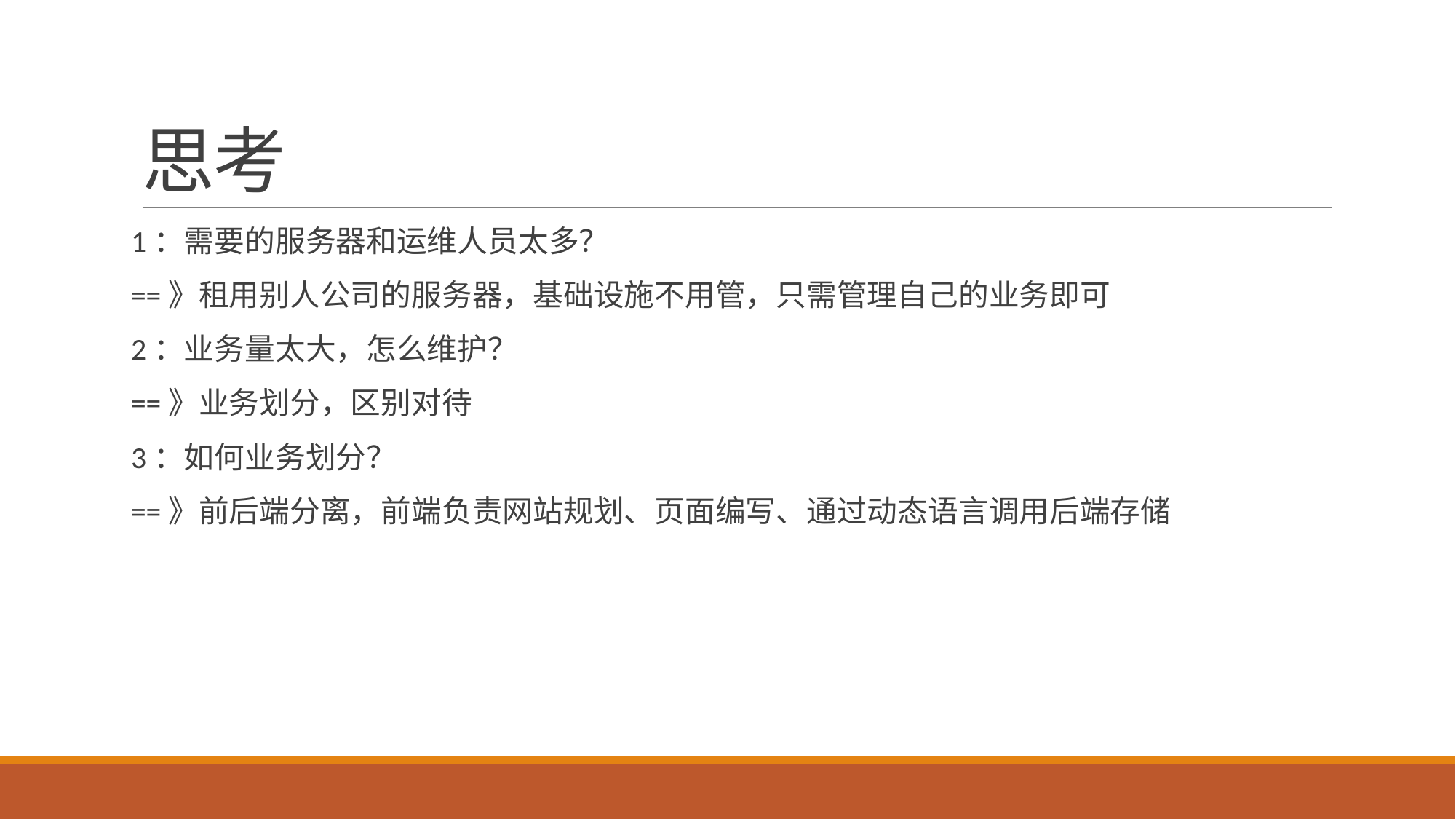

# 思考
1：需要的服务器和运维人员太多？
==》租用别人公司的服务器，基础设施不用管，只需管理自己的业务即可
2：业务量太大，怎么维护？
==》业务划分，区别对待
3：如何业务划分？
==》前后端分离，前端负责网站规划、页面编写、通过动态语言调用后端存储